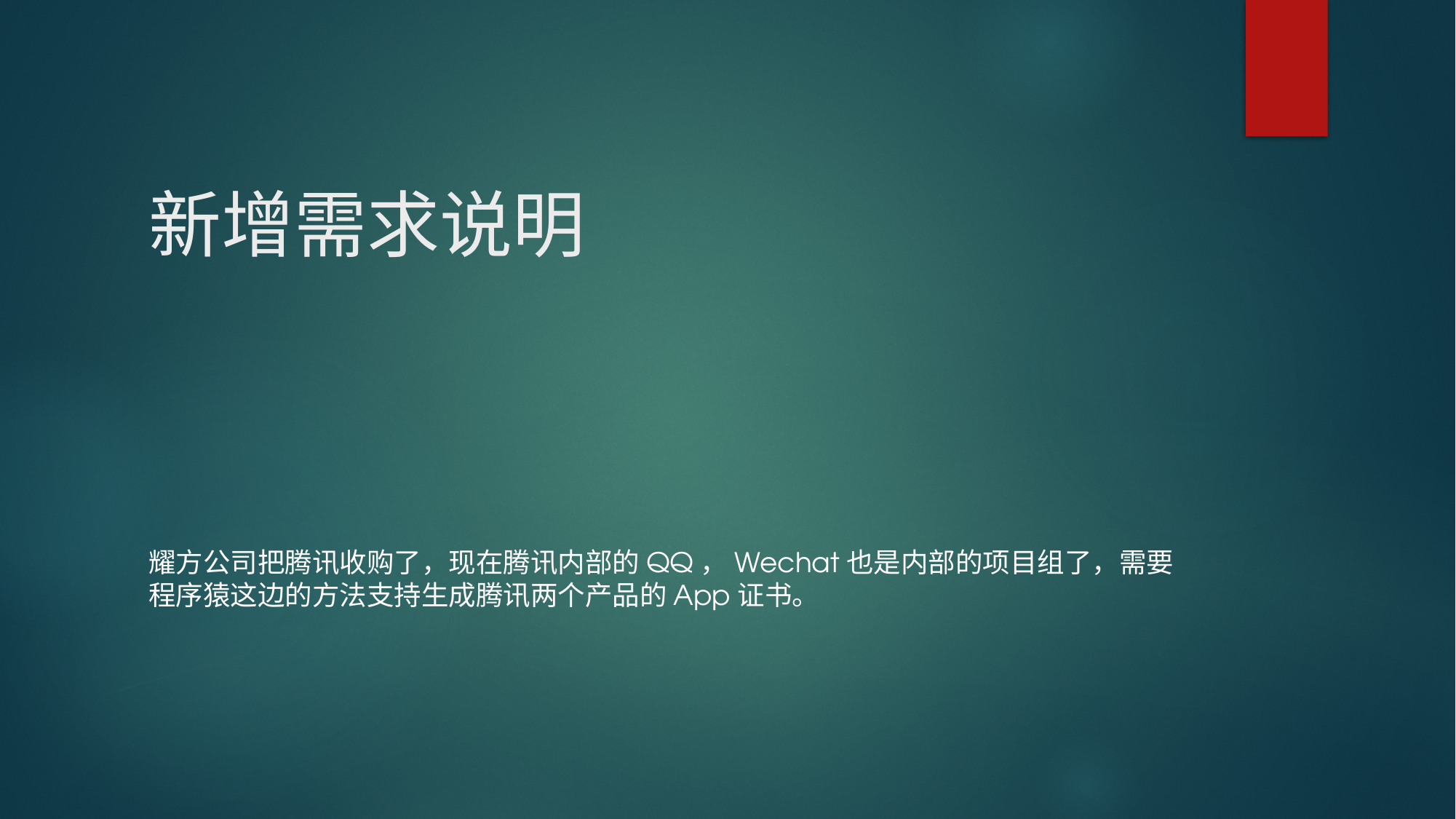

# 新增需求说明
耀方公司把腾讯收购了，现在腾讯内部的QQ，Wechat也是内部的项目组了，需要程序猿这边的方法支持生成腾讯两个产品的App证书。